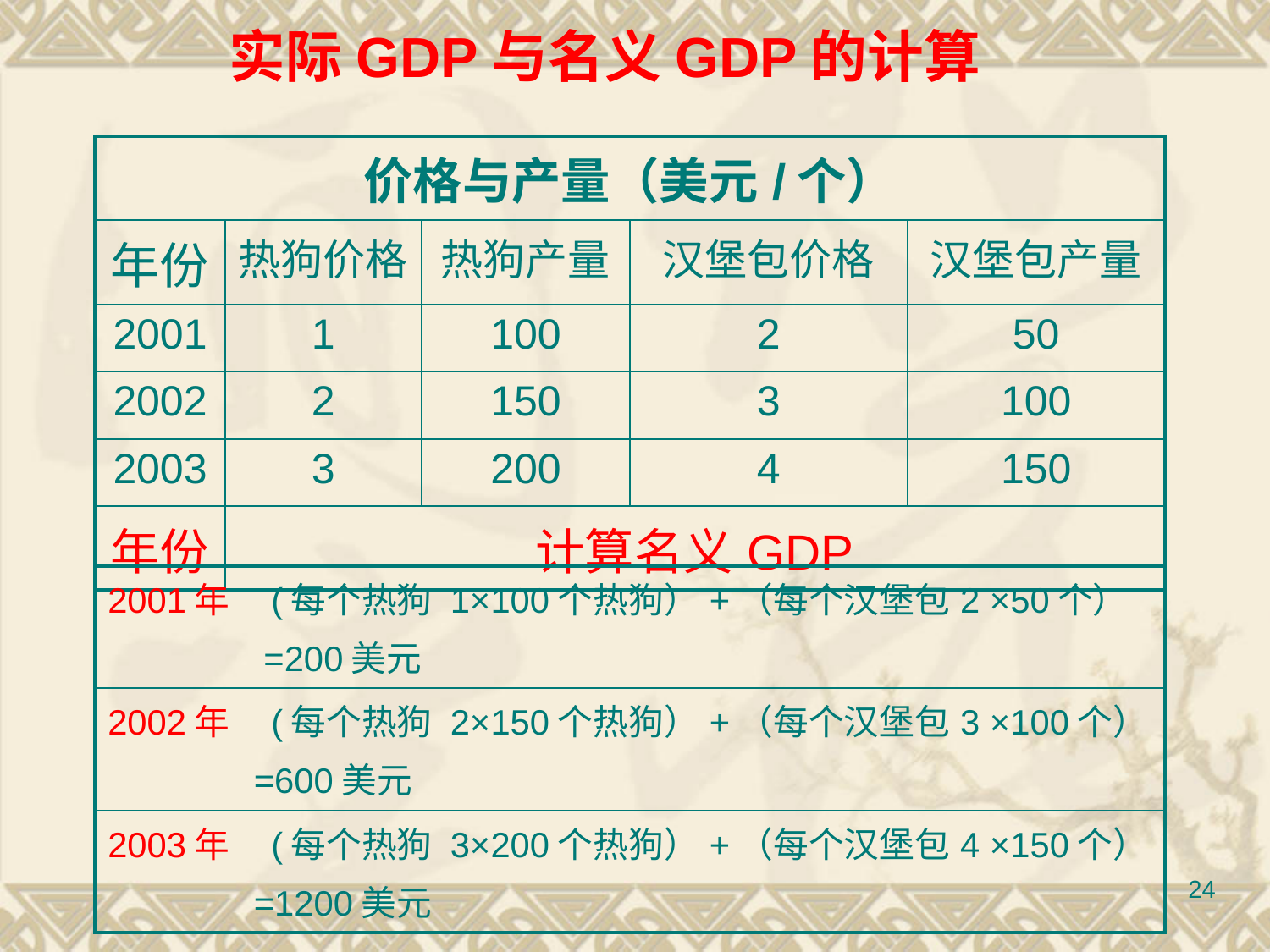

# 实际GDP与名义GDP的计算
| 价格与产量（美元/个） |  |  |  |  |
| --- | --- | --- | --- | --- |
| 年份 | 热狗价格 | 热狗产量 | 汉堡包价格 | 汉堡包产量 |
| 2001 | 1 | 100 | 2 | 50 |
| 2002 | 2 | 150 | 3 | 100 |
| 2003 | 3 | 200 | 4 | 150 |
| 年份 | 计算名义GDP |  |  |  |
| 2001年 (每个热狗 1×100个热狗）+（每个汉堡包2 ×50个） =200美元 |
| --- |
| 2002年 (每个热狗 2×150个热狗）+（每个汉堡包3 ×100个） =600美元 |
| 2003年 (每个热狗 3×200个热狗）+（每个汉堡包4 ×150个） =1200美元 |
24